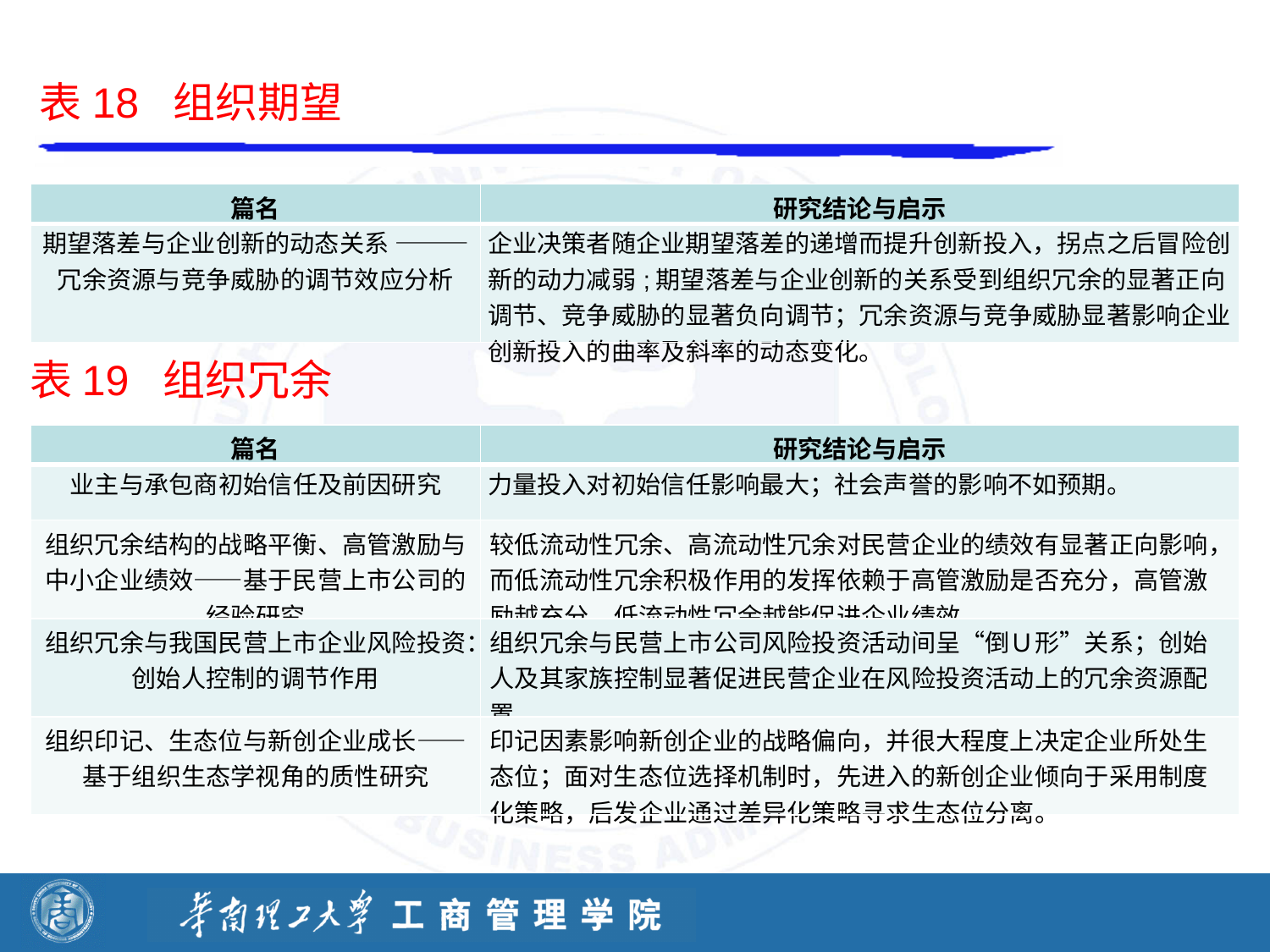

表18  组织期望
| 篇名 | 研究结论与启示 |
| --- | --- |
| 期望落差与企业创新的动态关系 ———冗余资源与竞争威胁的调节效应分析 | 企业决策者随企业期望落差的递增而提升创新投入，拐点之后冒险创新的动力减弱;期望落差与企业创新的关系受到组织冗余的显著正向调节、竞争威胁的显著负向调节；冗余资源与竞争威胁显著影响企业创新投入的曲率及斜率的动态变化。 |
表19  组织冗余
| 篇名 | 研究结论与启示 |
| --- | --- |
| 业主与承包商初始信任及前因研究 | 力量投入对初始信任影响最大；社会声誉的影响不如预期。 |
| 组织冗余结构的战略平衡、高管激励与中小企业绩效——基于民营上市公司的经验研究 | 较低流动性冗余、高流动性冗余对民营企业的绩效有显著正向影响，而低流动性冗余积极作用的发挥依赖于高管激励是否充分，高管激励越充分，低流动性冗余越能促进企业绩效。 |
| 组织冗余与我国民营上市企业风险投资：创始人控制的调节作用 | 组织冗余与民营上市公司风险投资活动间呈“倒Ｕ形”关系；创始人及其家族控制显著促进民营企业在风险投资活动上的冗余资源配置。 |
| 组织印记、生态位与新创企业成长——基于组织生态学视角的质性研究 | 印记因素影响新创企业的战略偏向，并很大程度上决定企业所处生态位；面对生态位选择机制时，先进入的新创企业倾向于采用制度化策略，后发企业通过差异化策略寻求生态位分离。 |